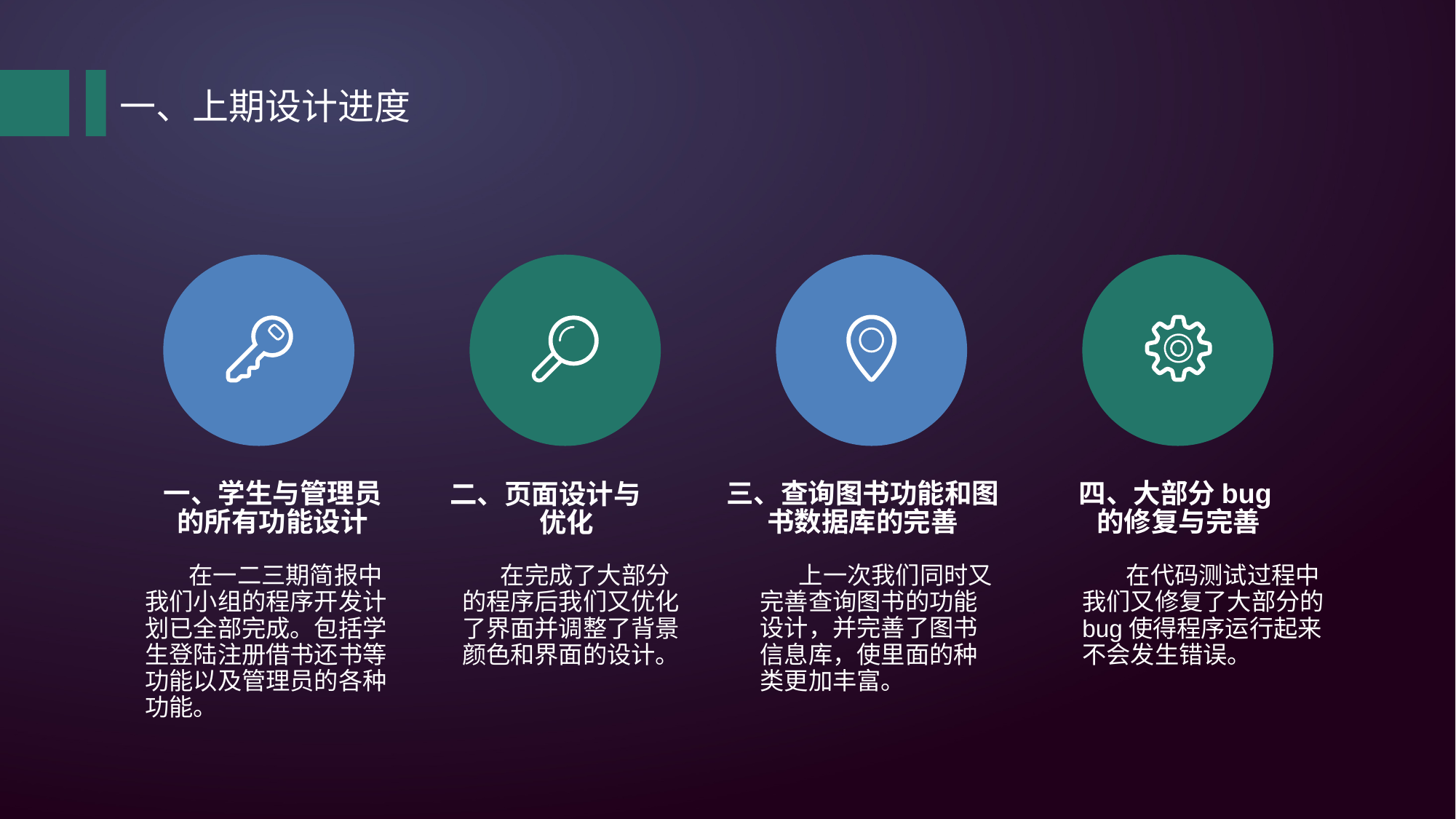

一、上期设计进度

一、学生与管理员的所有功能设计
三、查询图书功能和图书数据库的完善
四、大部分bug的修复与完善
二、页面设计与        优化
      上一次我们同时又完善查询图书的功能设计，并完善了图书信息库，使里面的种类更加丰富。
       在一二三期简报中我们小组的程序开发计划已全部完成。包括学生登陆注册借书还书等功能以及管理员的各种功能。
      在完成了大部分的程序后我们又优化了界面并调整了背景颜色和界面的设计。
       在代码测试过程中我们又修复了大部分的bug使得程序运行起来不会发生错误。